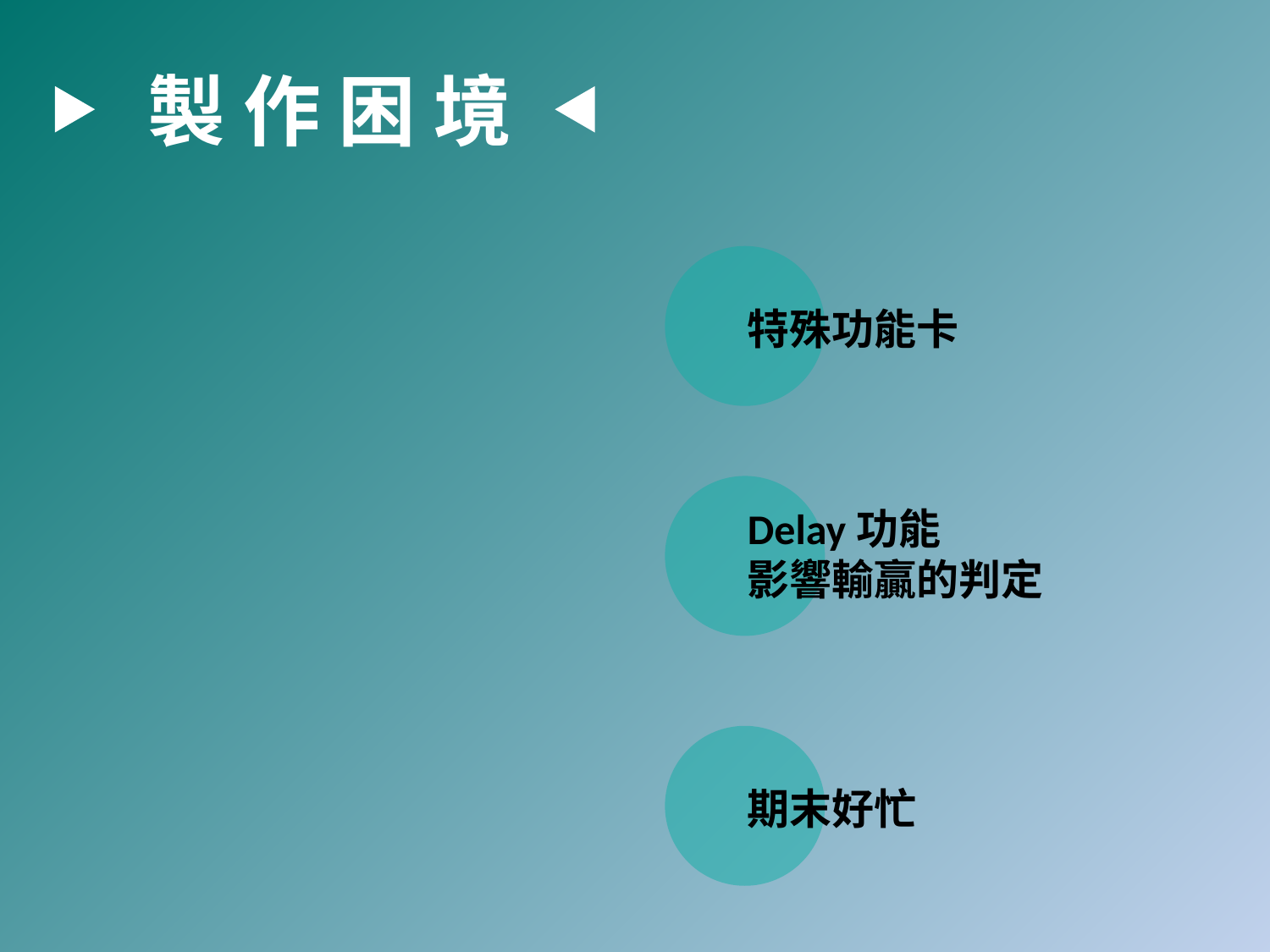

製 作 困 境

特殊功能卡

Delay功能
影響輸贏的判定

期末好忙